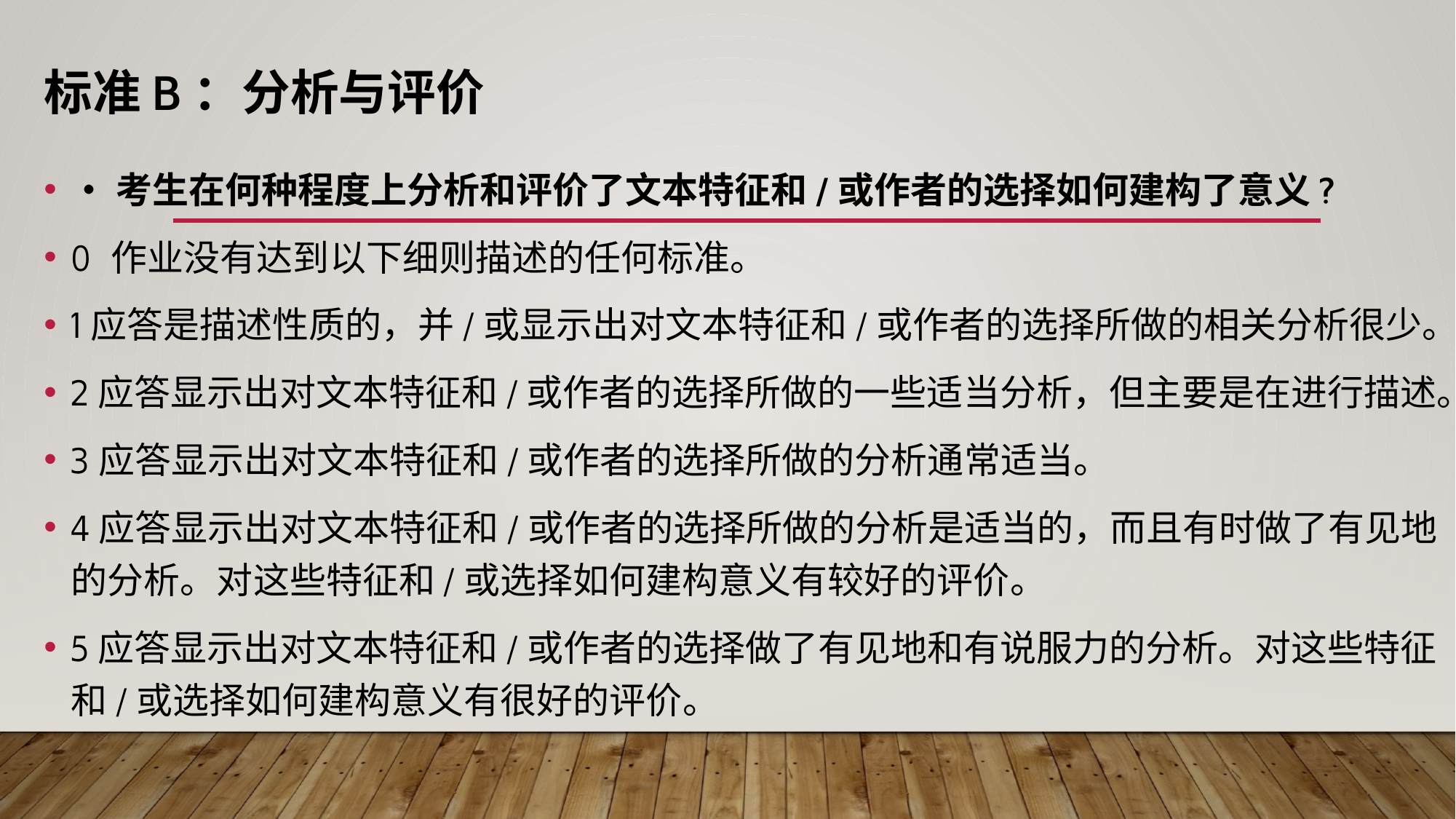

# 标准B：分析与评价
•考生在何种程度上分析和评价了文本特征和/或作者的选择如何建构了意义?
0 作业没有达到以下细则描述的任何标准。
1应答是描述性质的，并/或显示出对文本特征和/或作者的选择所做的相关分析很少。
2应答显示出对文本特征和/或作者的选择所做的一些适当分析，但主要是在进行描述。
3应答显示出对文本特征和/或作者的选择所做的分析通常适当。
4应答显示出对文本特征和/或作者的选择所做的分析是适当的，而且有时做了有见地的分析。对这些特征和/或选择如何建构意义有较好的评价。
5应答显示出对文本特征和/或作者的选择做了有见地和有说服力的分析。对这些特征和/或选择如何建构意义有很好的评价。